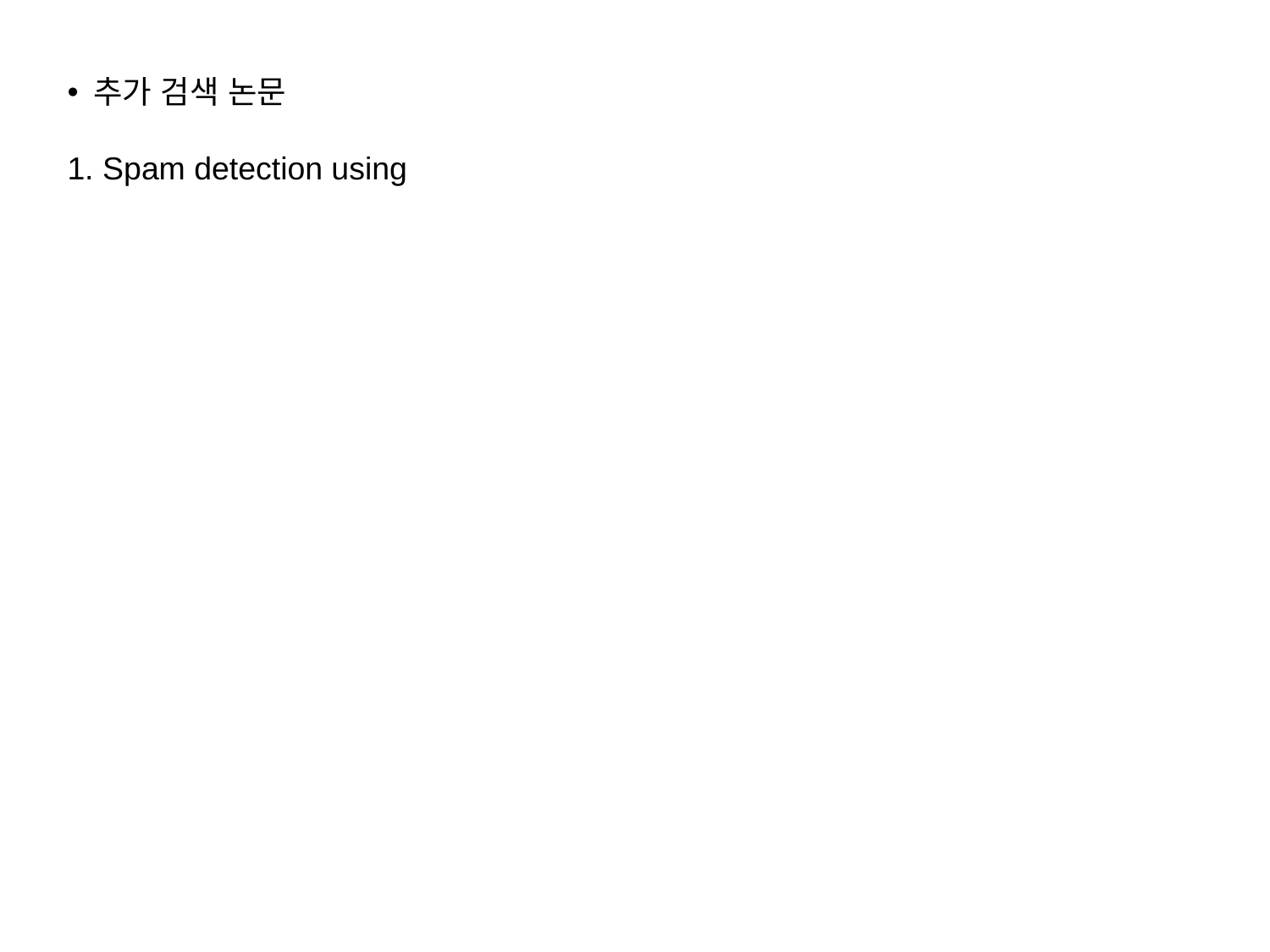

추가 검색 논문

1. Spam detection using